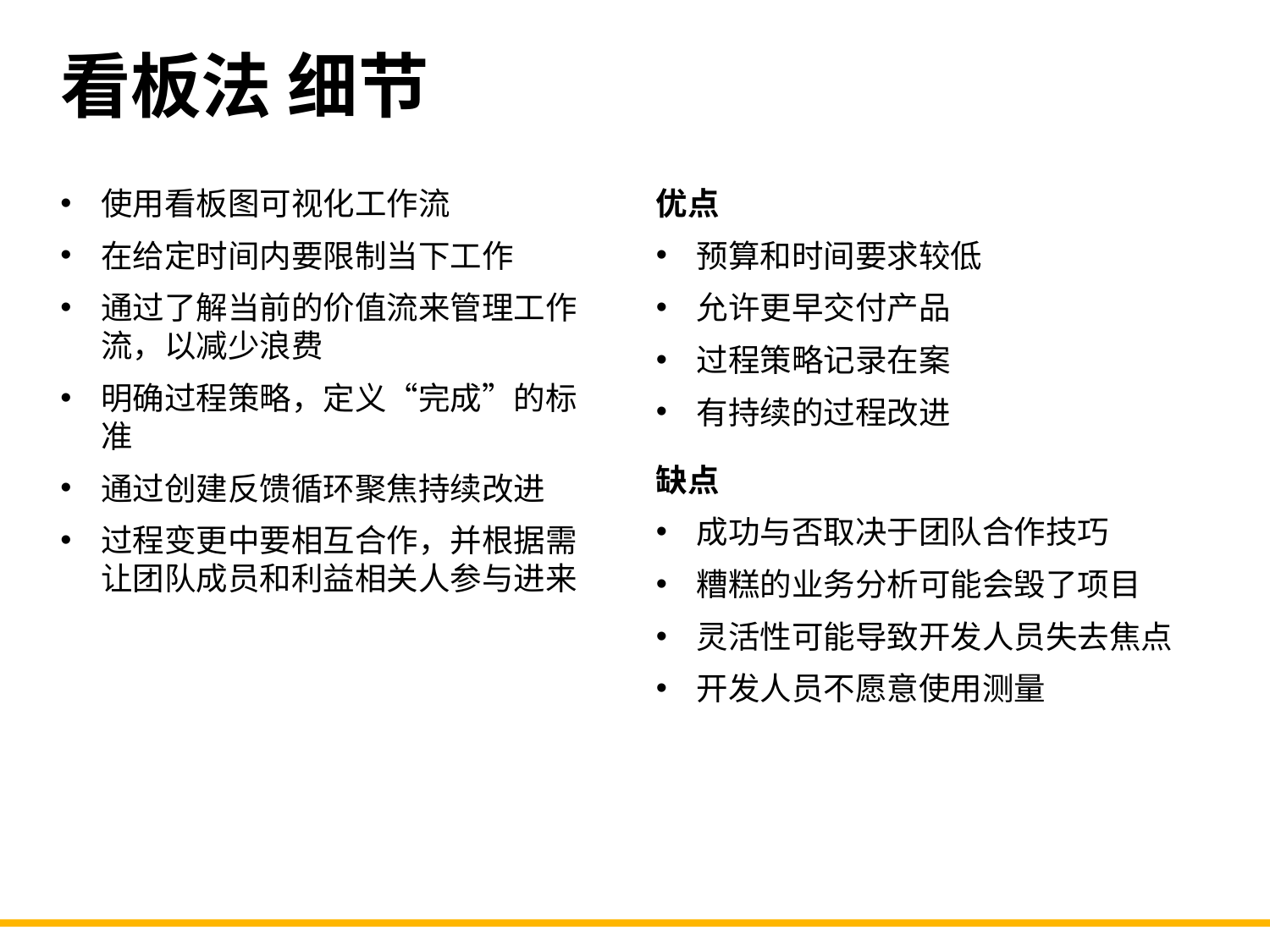

# 看板法 细节
使用看板图可视化工作流
在给定时间内要限制当下工作
通过了解当前的价值流来管理工作流，以减少浪费
明确过程策略，定义“完成”的标准
通过创建反馈循环聚焦持续改进
过程变更中要相互合作，并根据需让团队成员和利益相关人参与进来
优点
预算和时间要求较低
允许更早交付产品
过程策略记录在案
有持续的过程改进
缺点
成功与否取决于团队合作技巧
糟糕的业务分析可能会毁了项目
灵活性可能导致开发人员失去焦点
开发人员不愿意使用测量
12